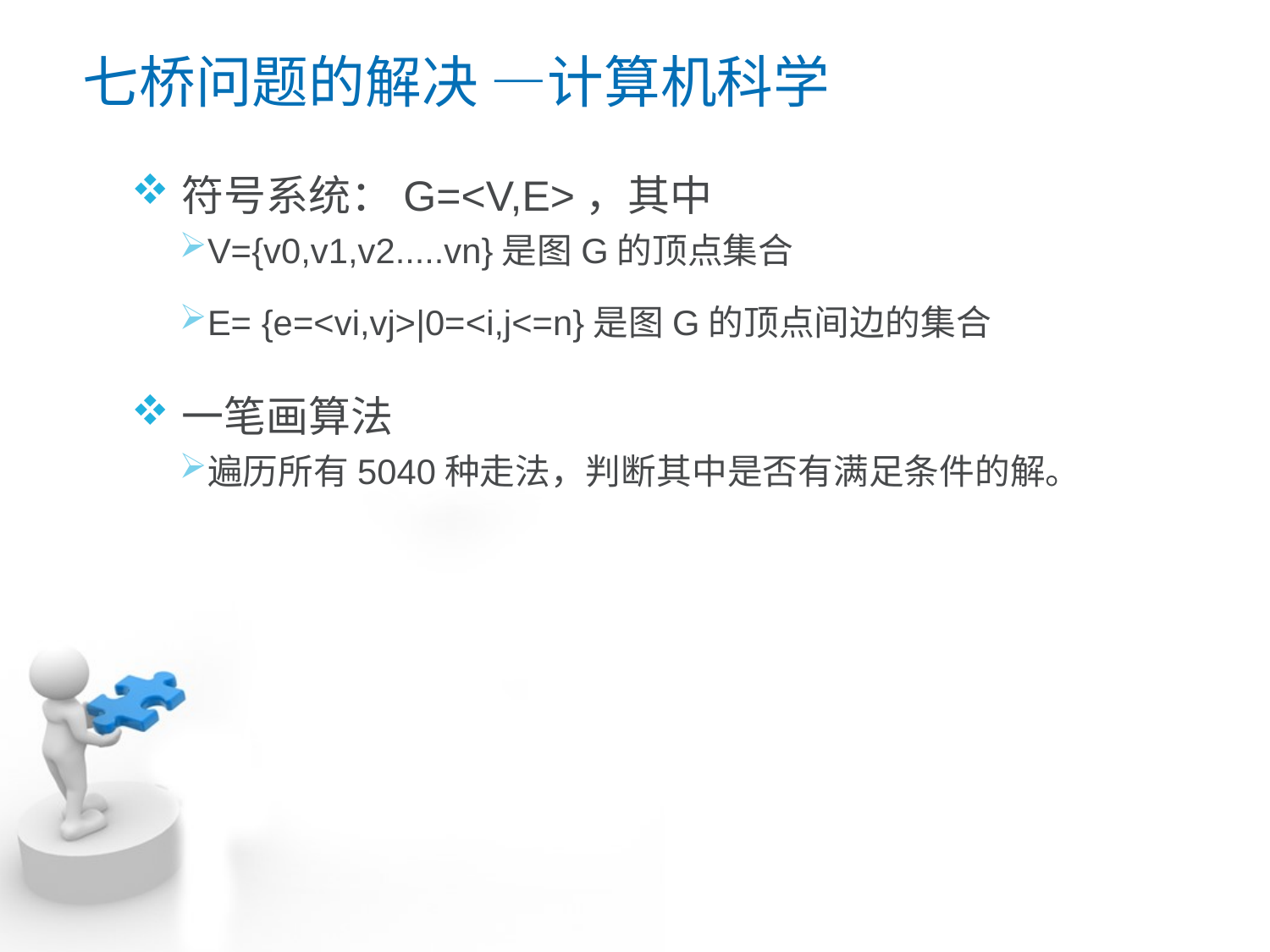

# 七桥问题的解决 —计算机科学
符号系统：G=<V,E>，其中
V={v0,v1,v2.....vn}是图G的顶点集合
E= {e=<vi,vj>|0=<i,j<=n}是图G的顶点间边的集合
一笔画算法
遍历所有5040种走法，判断其中是否有满足条件的解。